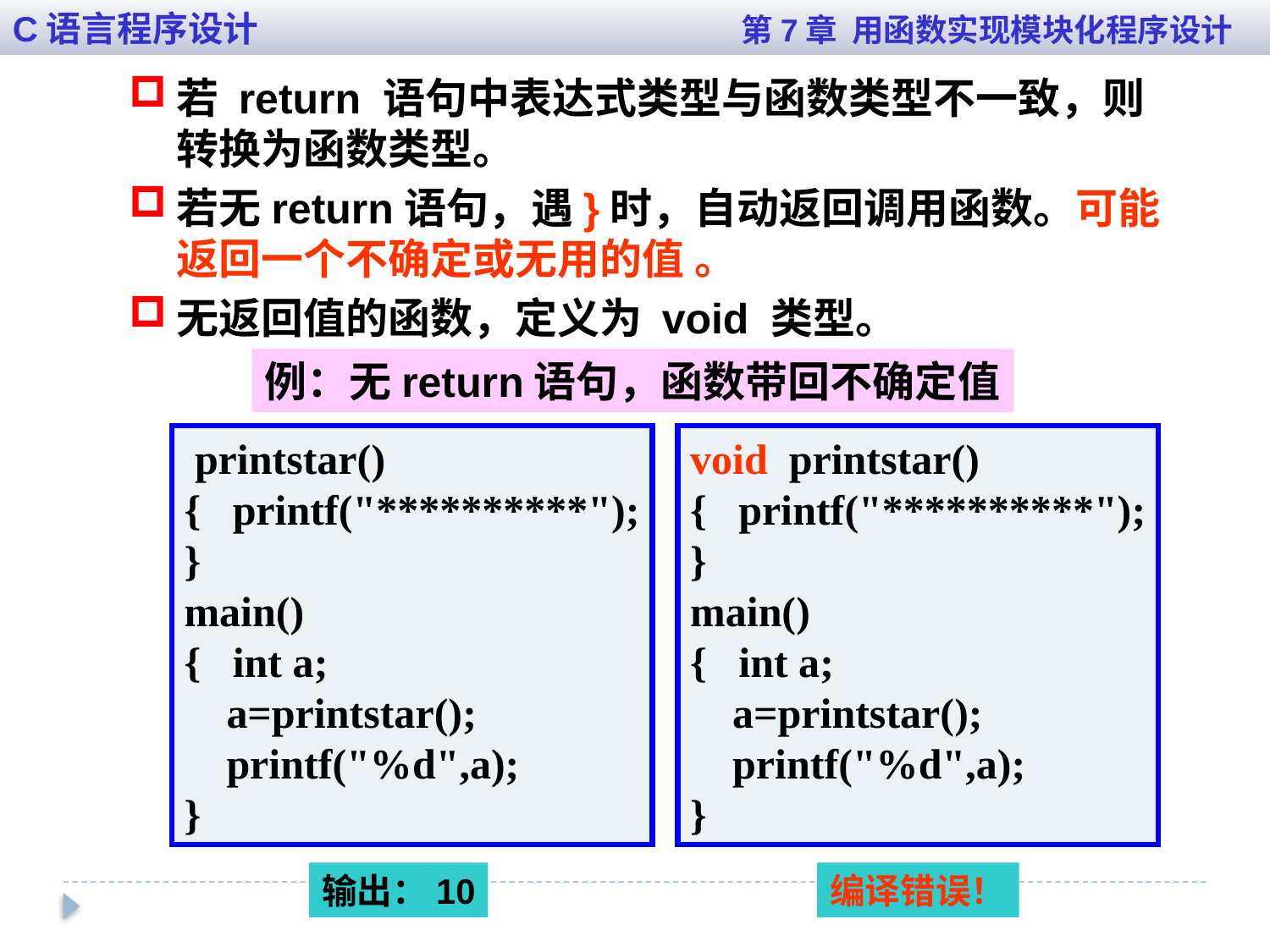

C语言程序设计                                                            第7章  用函数实现模块化程序设计
若 return 语句中表达式类型与函数类型不一致，则转换为函数类型。
若无return语句，遇}时，自动返回调用函数。可能返回一个不确定或无用的值 。
无返回值的函数，定义为 void 类型。
例：无return语句，函数带回不确定值
 printstar()
{   printf("**********");
}
main()
{   int a;
    a=printstar();
    printf("%d",a);
}
void  printstar()
{   printf("**********");
}
main()
{   int a;
    a=printstar();
    printf("%d",a);
}
输出：10
编译错误！